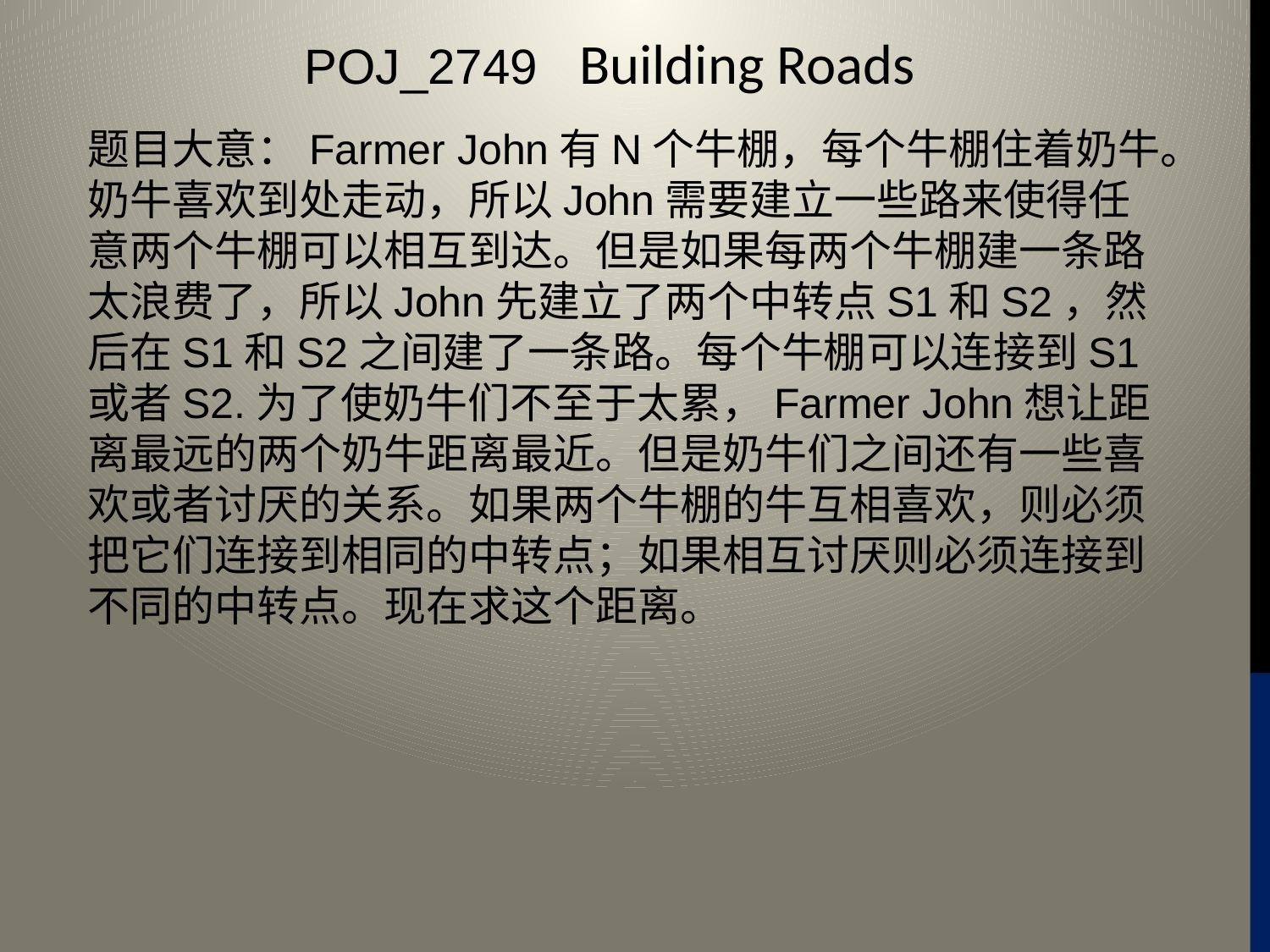

# POJ_2749   Building Roads
题目大意：Farmer John有N个牛棚，每个牛棚住着奶牛。奶牛喜欢到处走动，所以John需要建立一些路来使得任意两个牛棚可以相互到达。但是如果每两个牛棚建一条路太浪费了，所以John先建立了两个中转点S1和S2，然后在S1和S2之间建了一条路。每个牛棚可以连接到S1或者S2.为了使奶牛们不至于太累，Farmer John想让距离最远的两个奶牛距离最近。但是奶牛们之间还有一些喜欢或者讨厌的关系。如果两个牛棚的牛互相喜欢，则必须把它们连接到相同的中转点；如果相互讨厌则必须连接到不同的中转点。现在求这个距离。